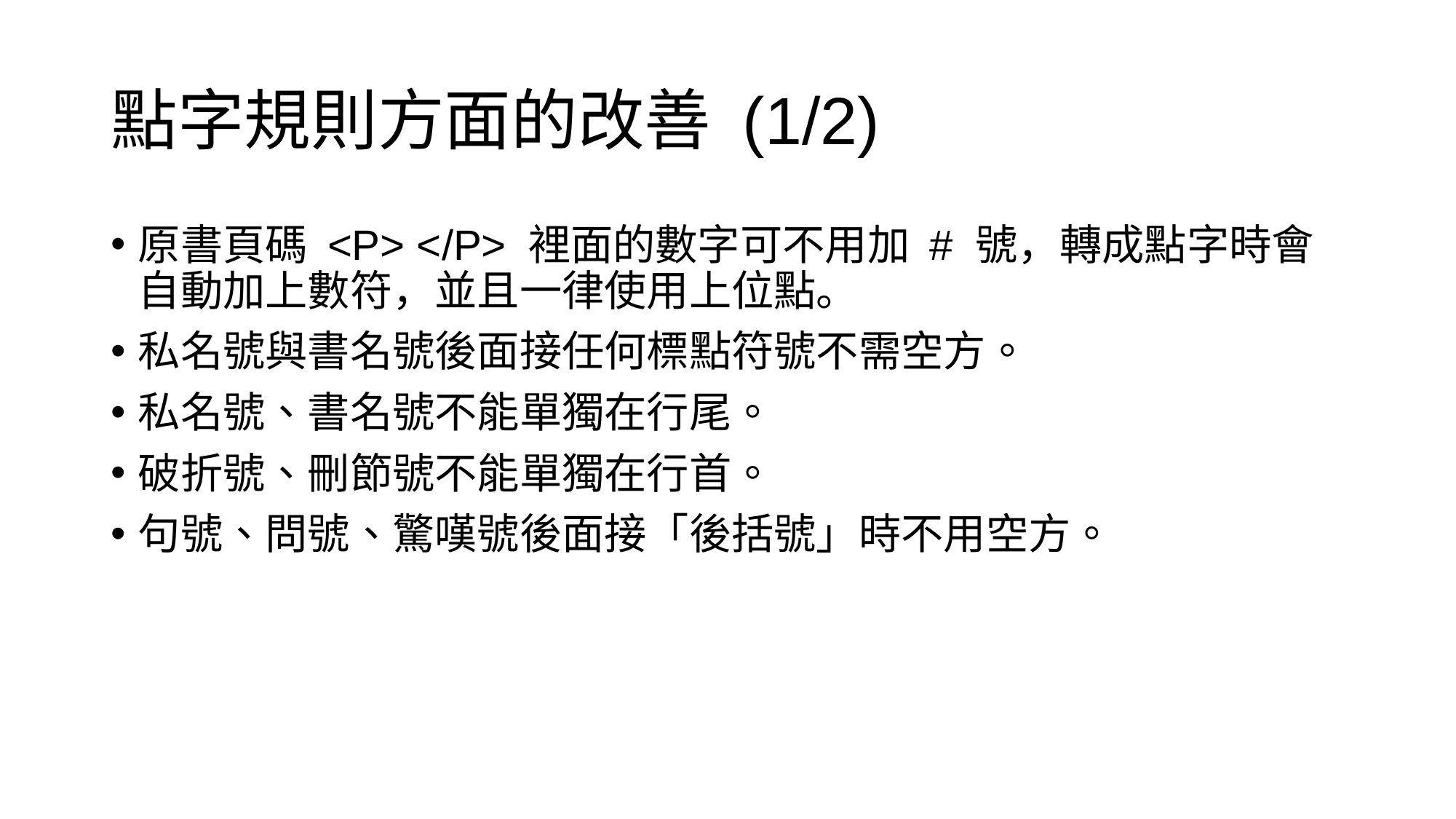

# 點字規則方面的改善 (1/2)
原書頁碼 <P> </P> 裡面的數字可不用加 # 號，轉成點字時會自動加上數符，並且一律使用上位點。
私名號與書名號後面接任何標點符號不需空方。
私名號、書名號不能單獨在行尾。
破折號、刪節號不能單獨在行首。
句號、問號、驚嘆號後面接「後括號」時不用空方。